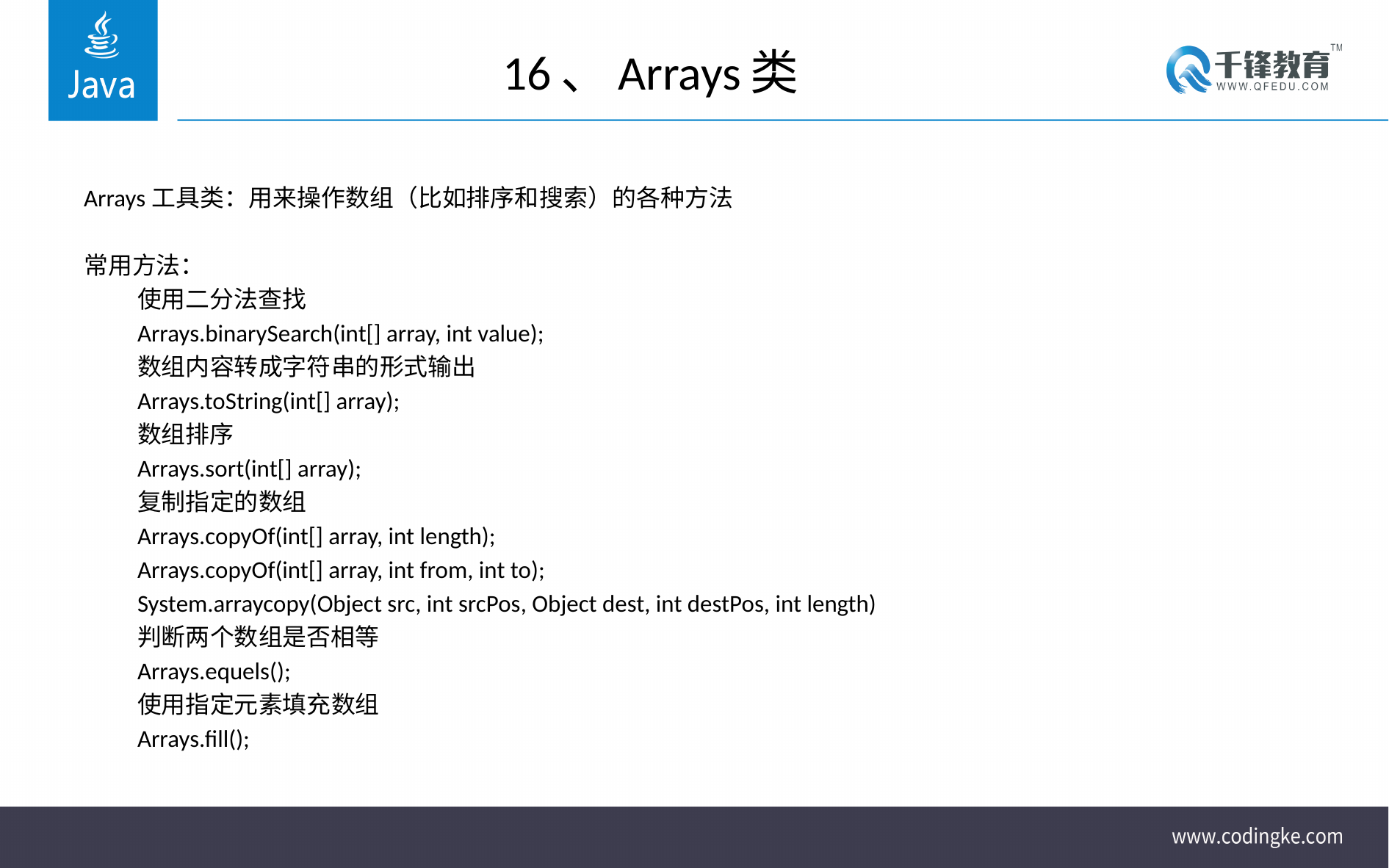

# 16、Arrays类
Arrays工具类：用来操作数组（比如排序和搜索）的各种方法

常用方法：
	使用二分法查找
		Arrays.binarySearch(int[] array, int value);
	数组内容转成字符串的形式输出
		Arrays.toString(int[] array);
	数组排序
		Arrays.sort(int[] array);
	复制指定的数组
		Arrays.copyOf(int[] array, int length);
		Arrays.copyOf(int[] array, int from, int to);
		System.arraycopy(Object src, int srcPos, Object dest, int destPos, int length)
	判断两个数组是否相等
		Arrays.equels();
	使用指定元素填充数组
		Arrays.fill();